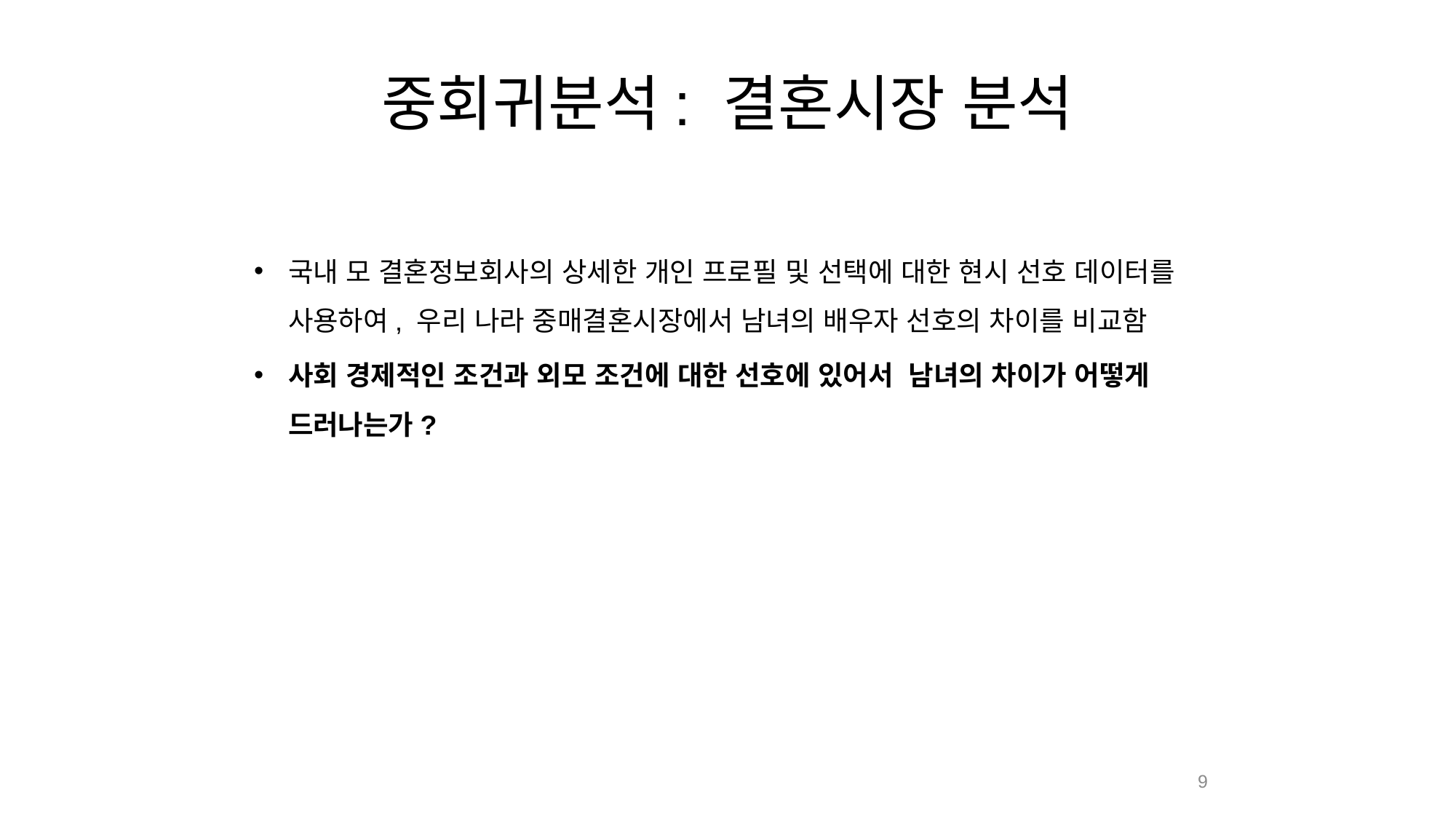

중회귀분석: 결혼시장 분석

국내 모 결혼정보회사의 상세한 개인 프로필 및 선택에 대한 현시 선호 데이터를 사용하여, 우리 나라 중매결혼시장에서 남녀의 배우자 선호의 차이를 비교함
사회 경제적인 조건과 외모 조건에 대한 선호에 있어서  남녀의 차이가 어떻게 드러나는가?

9